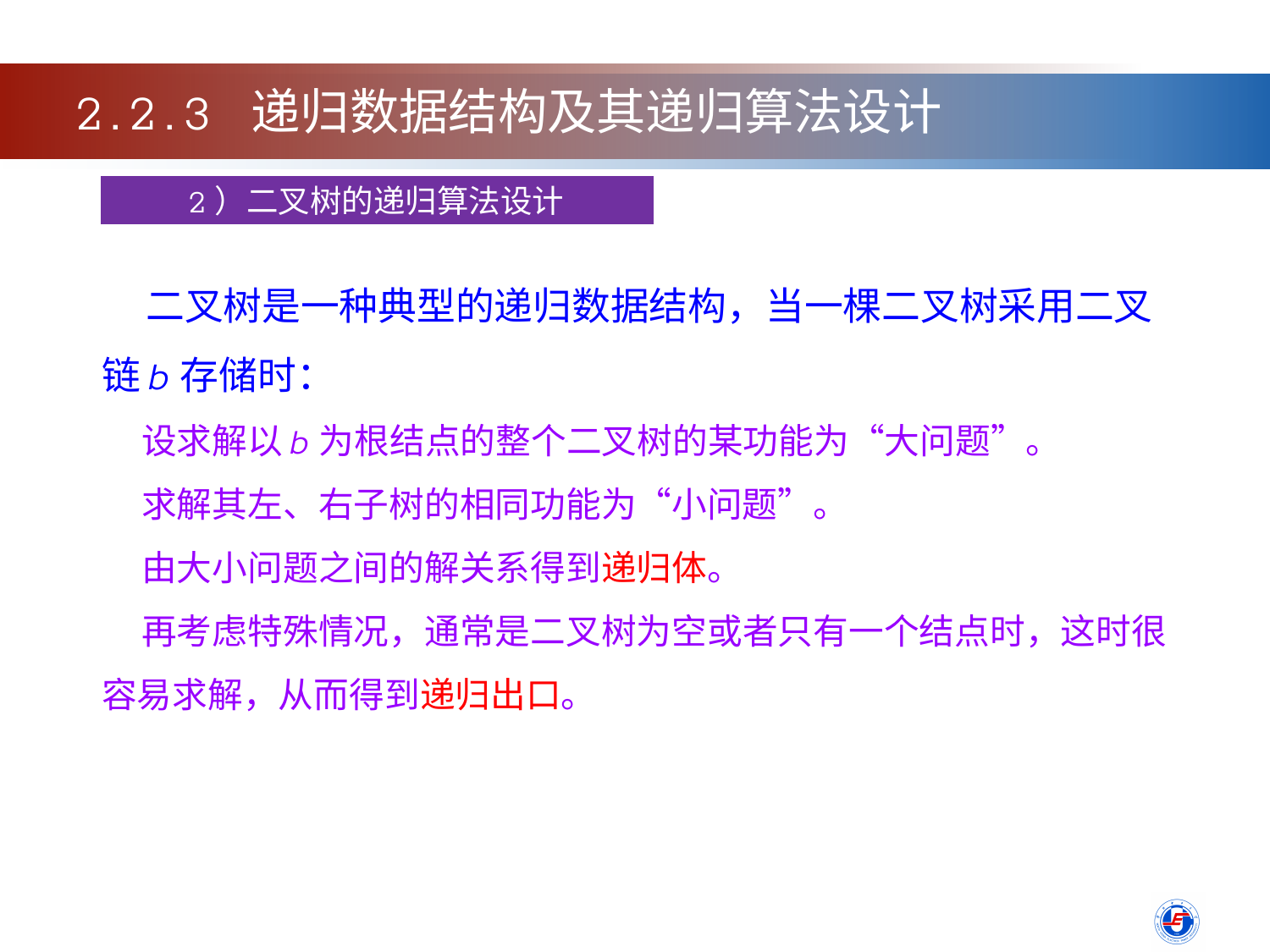

2.2.3 递归数据结构及其递归算法设计
2）二叉树的递归算法设计
    二叉树是一种典型的递归数据结构，当一棵二叉树采用二叉链b存储时：
    设求解以b为根结点的整个二叉树的某功能为“大问题”。
    求解其左、右子树的相同功能为“小问题”。
    由大小问题之间的解关系得到递归体。
    再考虑特殊情况，通常是二叉树为空或者只有一个结点时，这时很容易求解，从而得到递归出口。